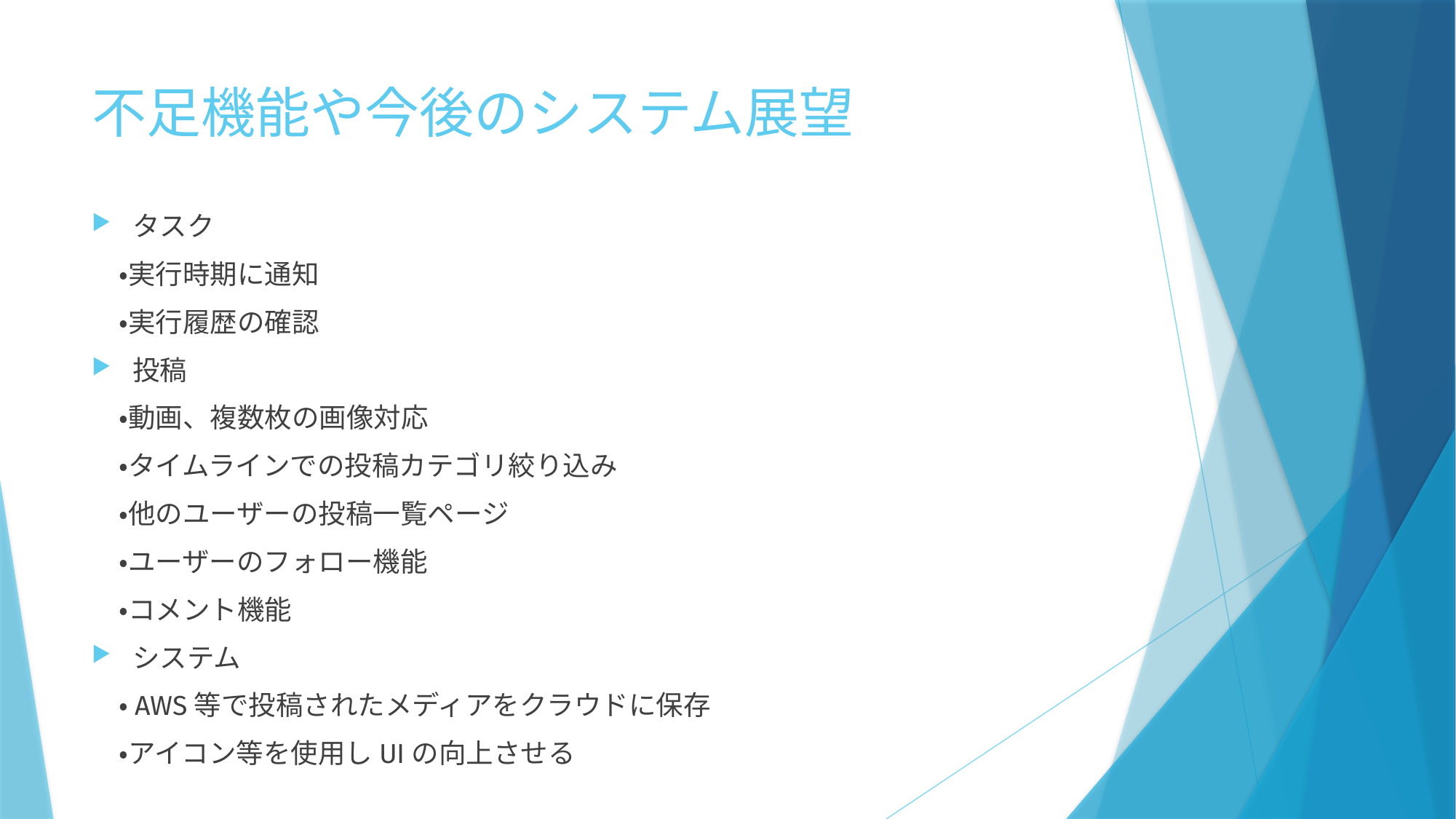

# 不足機能や今後のシステム展望
タスク
　・実行時期に通知
　・実行履歴の確認
投稿
　・動画、複数枚の画像対応
　・タイムラインでの投稿カテゴリ絞り込み
　・他のユーザーの投稿一覧ページ
　・ユーザーのフォロー機能
　・コメント機能
システム
　・AWS等で投稿されたメディアをクラウドに保存
　・アイコン等を使用しUIの向上させる